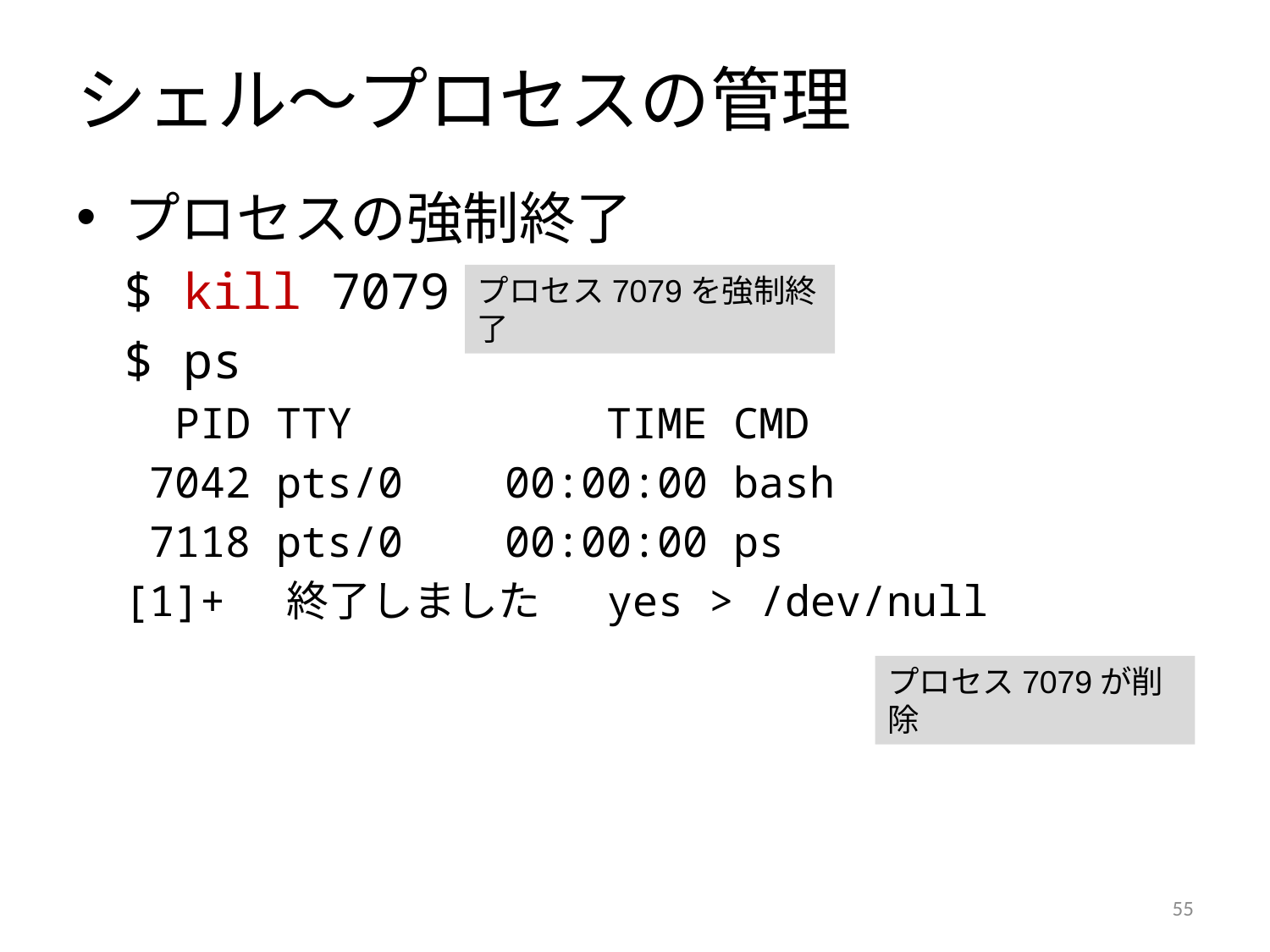

# シェル～プロセスの管理
プロセスの強制終了
	$ kill 7079
	$ ps
	  PID TTY          TIME CMD
	 7042 pts/0    00:00:00 bash
	 7118 pts/0    00:00:00 ps
	[1]+  終了しました      yes > /dev/null
プロセス7079を強制終了
プロセス7079が削除
55